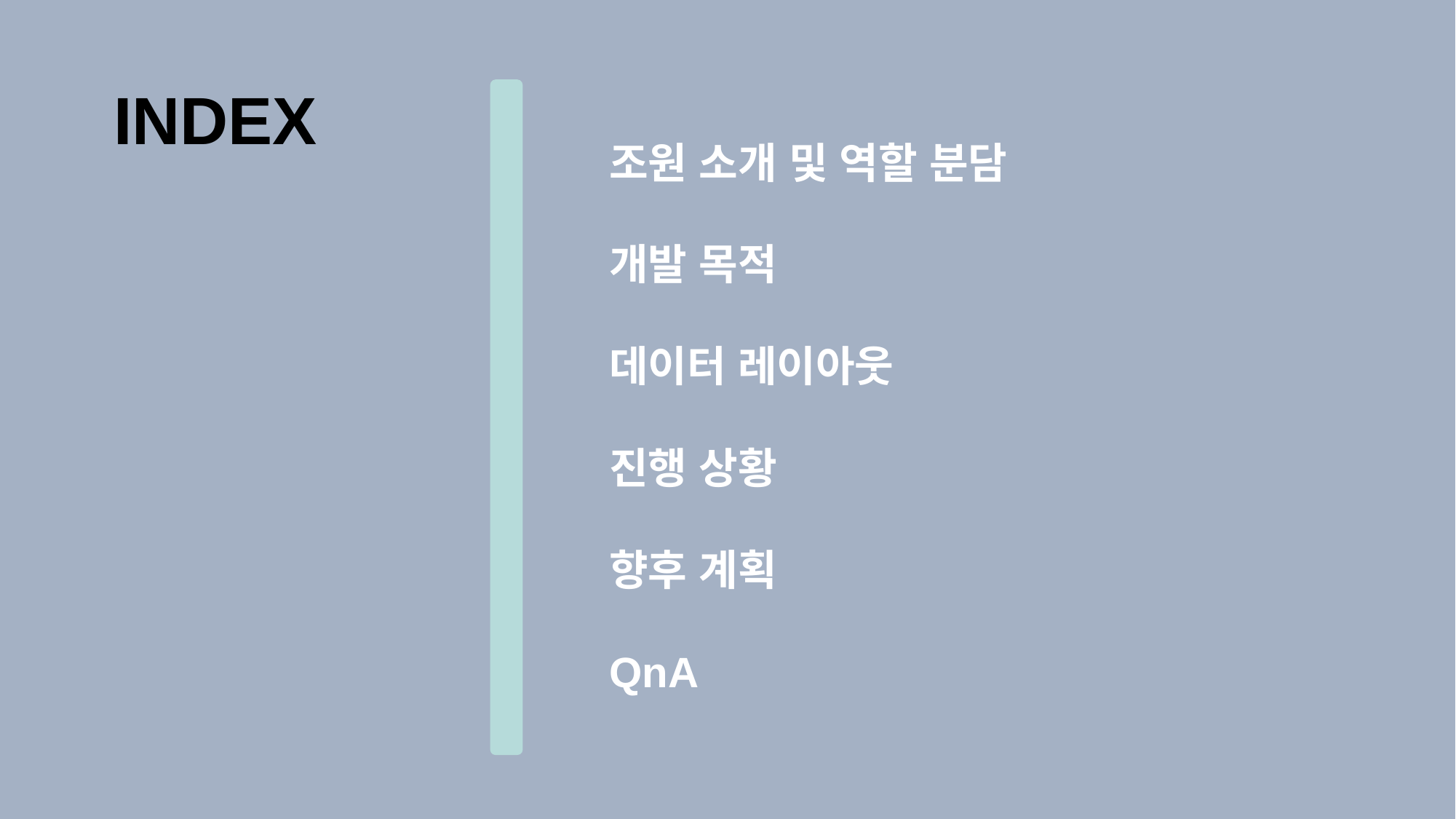

INDEX

조원 소개 및 역할 분담
개발 목적
데이터 레이아웃
진행 상황
향후 계획
QnA